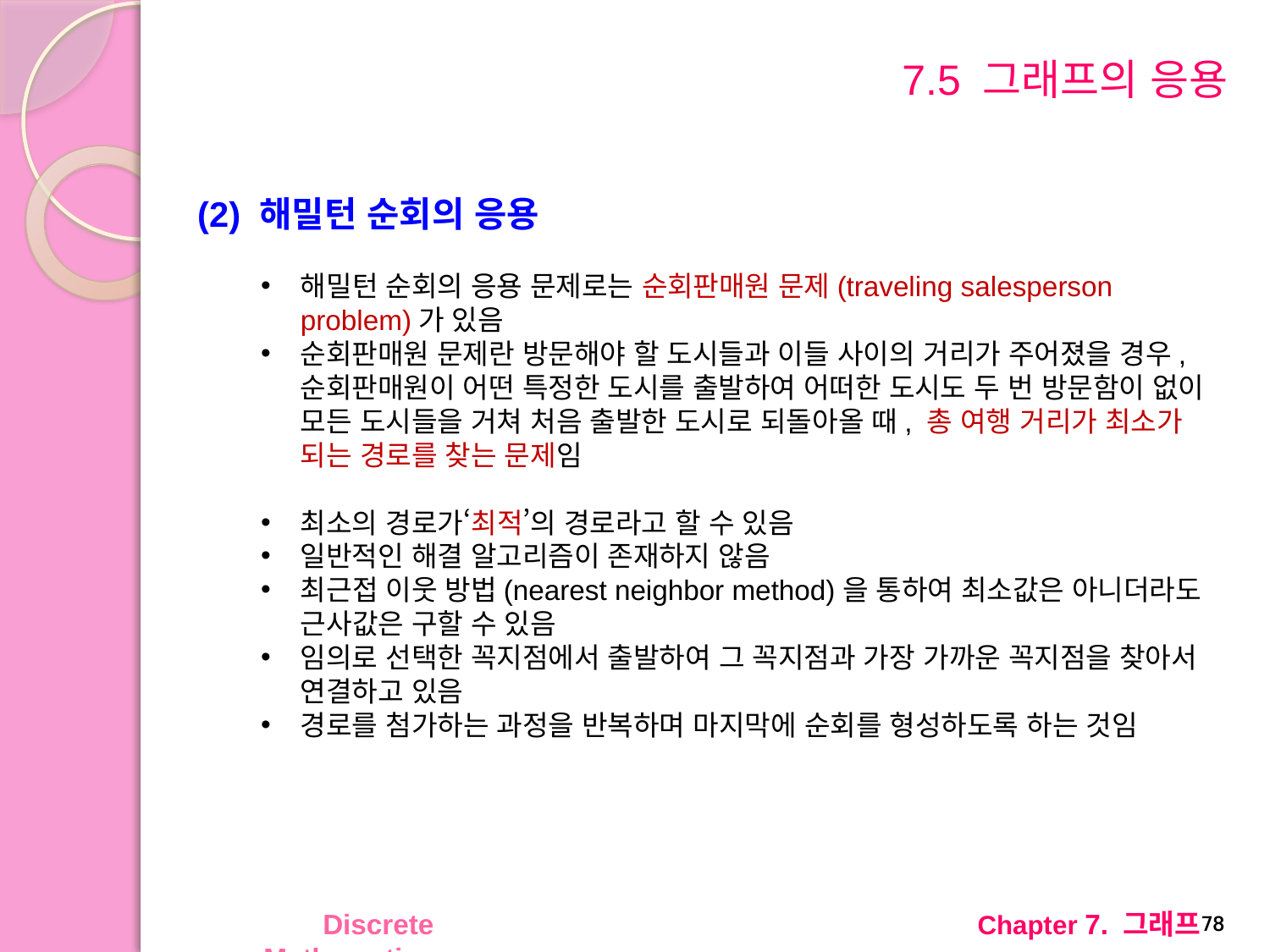

# 7.5 그래프의 응용
(2) 해밀턴 순회의 응용

해밀턴 순회의 응용 문제로는 순회판매원 문제(traveling salesperson problem)가 있음
순회판매원 문제란 방문해야 할 도시들과 이들 사이의 거리가 주어졌을 경우, 순회판매원이 어떤 특정한 도시를 출발하여 어떠한 도시도 두 번 방문함이 없이 모든 도시들을 거쳐 처음 출발한 도시로 되돌아올 때, 총 여행 거리가 최소가 되는 경로를 찾는 문제임

최소의 경로가‘최적’의 경로라고 할 수 있음
일반적인 해결 알고리즘이 존재하지 않음
최근접 이웃 방법(nearest neighbor method)을 통하여 최소값은 아니더라도 근사값은 구할 수 있음
임의로 선택한 꼭지점에서 출발하여 그 꼭지점과 가장 가까운 꼭지점을 찾아서 연결하고 있음
경로를 첨가하는 과정을 반복하며 마지막에 순회를 형성하도록 하는 것임
Discrete Mathematics
Chapter 7. 그래프
78